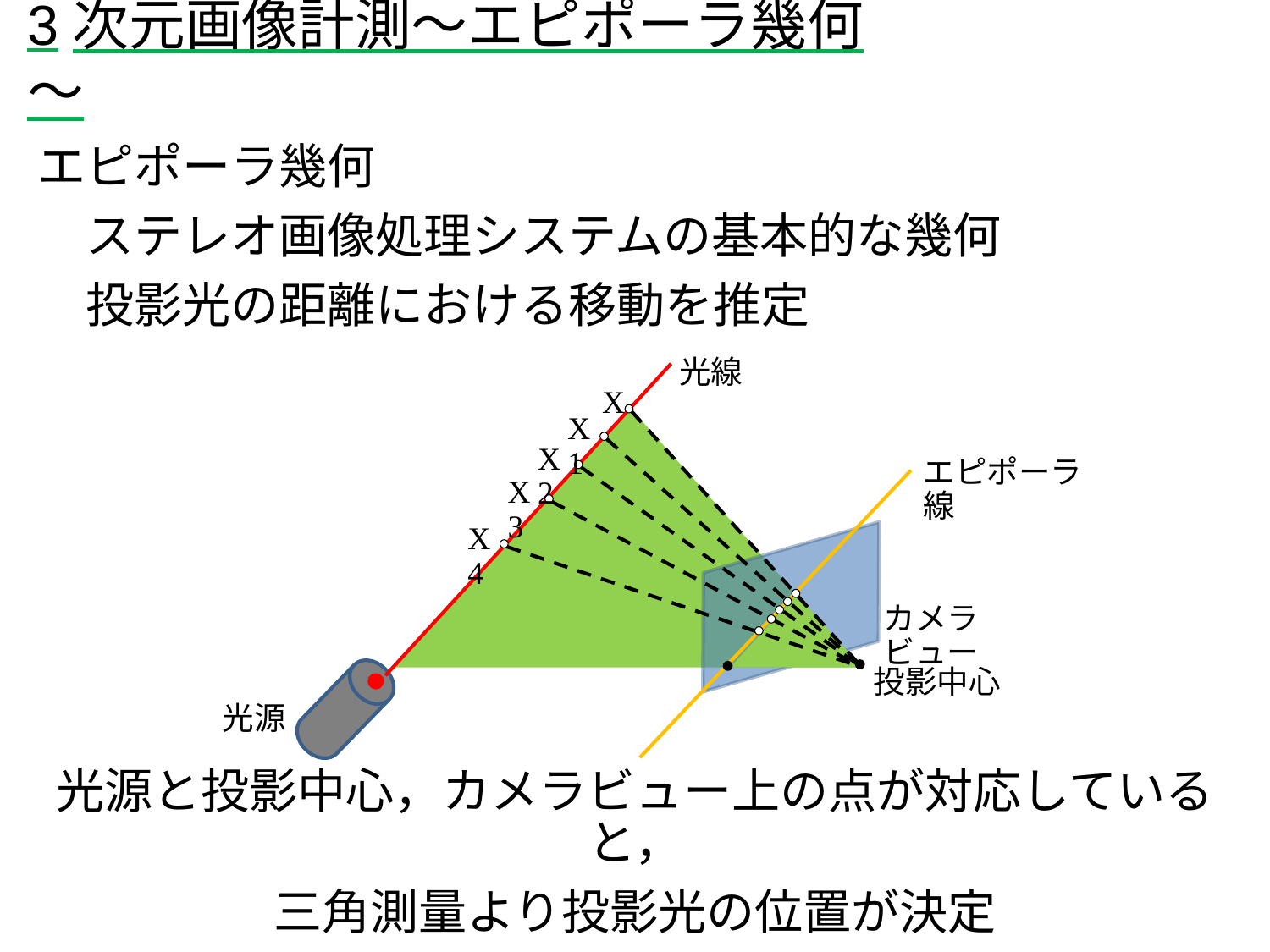

3次元画像計測～エピポーラ幾何～
エピポーラ幾何
　ステレオ画像処理システムの基本的な幾何
　投影光の距離における移動を推定

光源と投影中心，カメラビュー上の点が対応していると，
三角測量より投影光の位置が決定
光線

X
X1
X2
エピポーラ線

X3
X4

カメラビュー

投影中心

光源